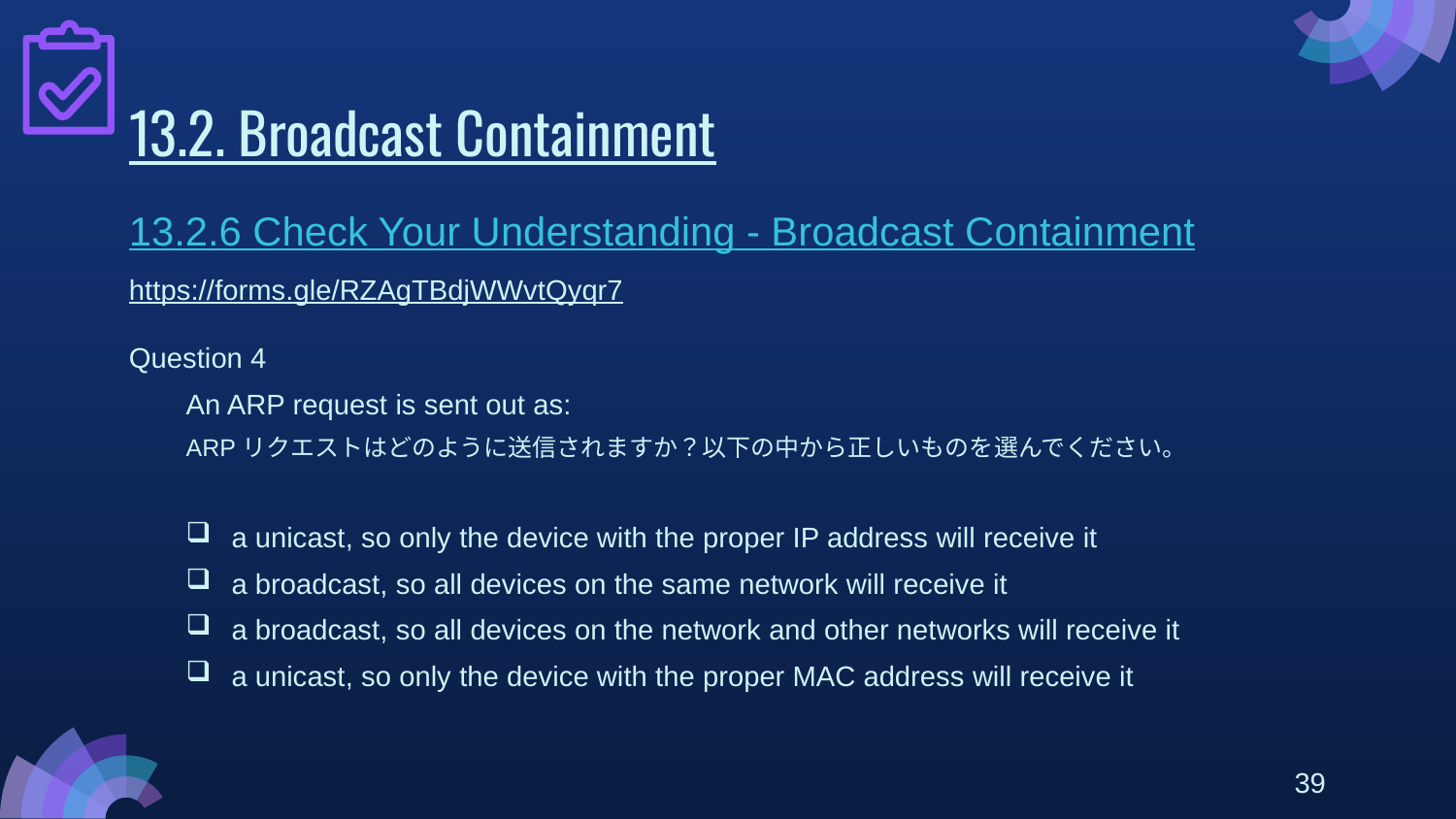

# 13.2. Broadcast Containment
13.2.6 Check Your Understanding - Broadcast Containment
https://forms.gle/RZAgTBdjWWvtQyqr7

Question 4
An ARP request is sent out as:
ARPリクエストはどのように送信されますか？以下の中から正しいものを選んでください。

a unicast, so only the device with the proper IP address will receive it
a broadcast, so all devices on the same network will receive it
a broadcast, so all devices on the network and other networks will receive it
a unicast, so only the device with the proper MAC address will receive it
39